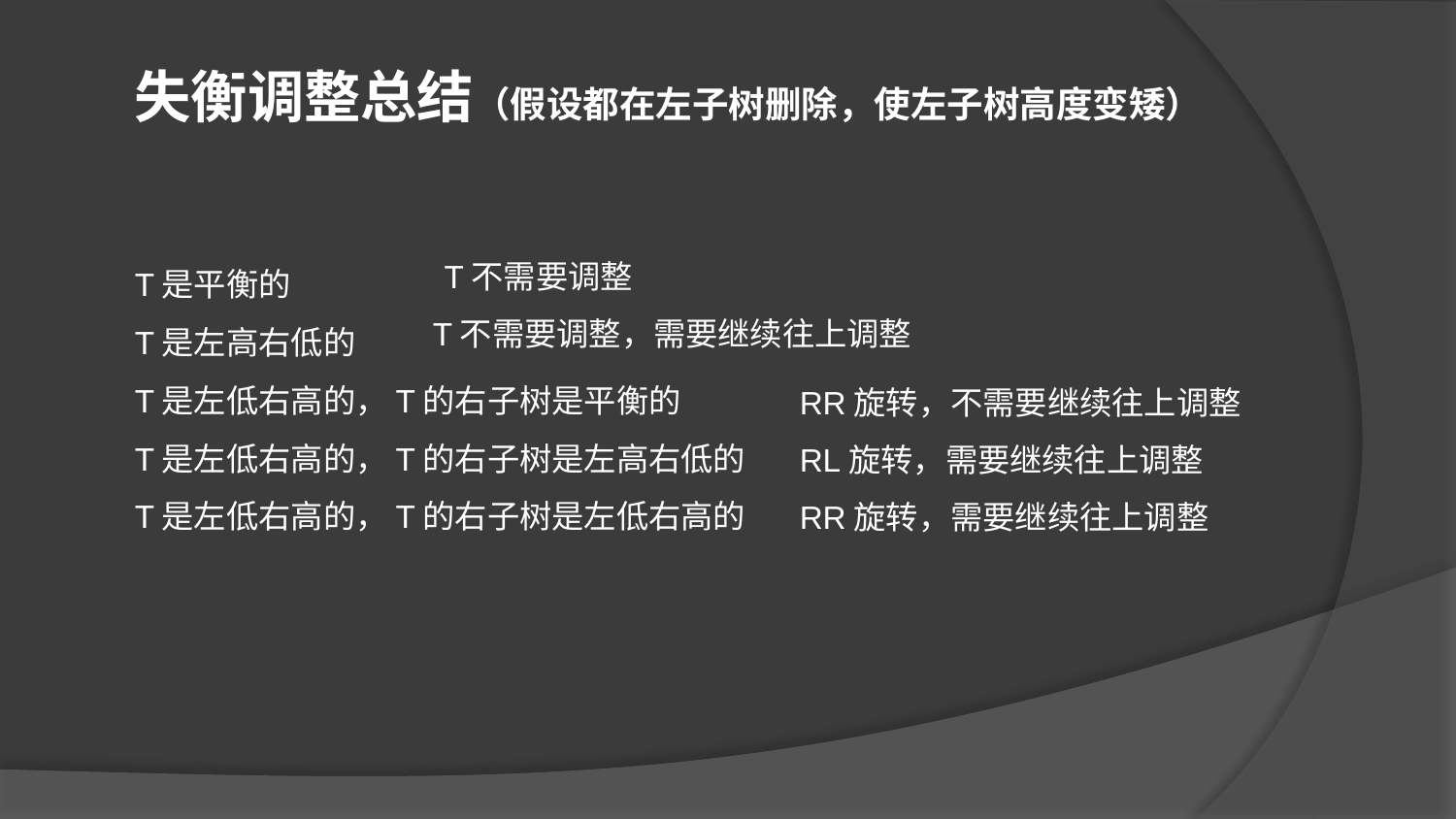

失衡调整总结（假设都在左子树删除，使左子树高度变矮）
T是平衡的
T是左高右低的
T是左低右高的，T的右子树是平衡的
T是左低右高的，T的右子树是左高右低的
T是左低右高的，T的右子树是左低右高的
T不需要调整
T不需要调整，需要继续往上调整
RR旋转，不需要继续往上调整
RL旋转，需要继续往上调整
RR旋转，需要继续往上调整